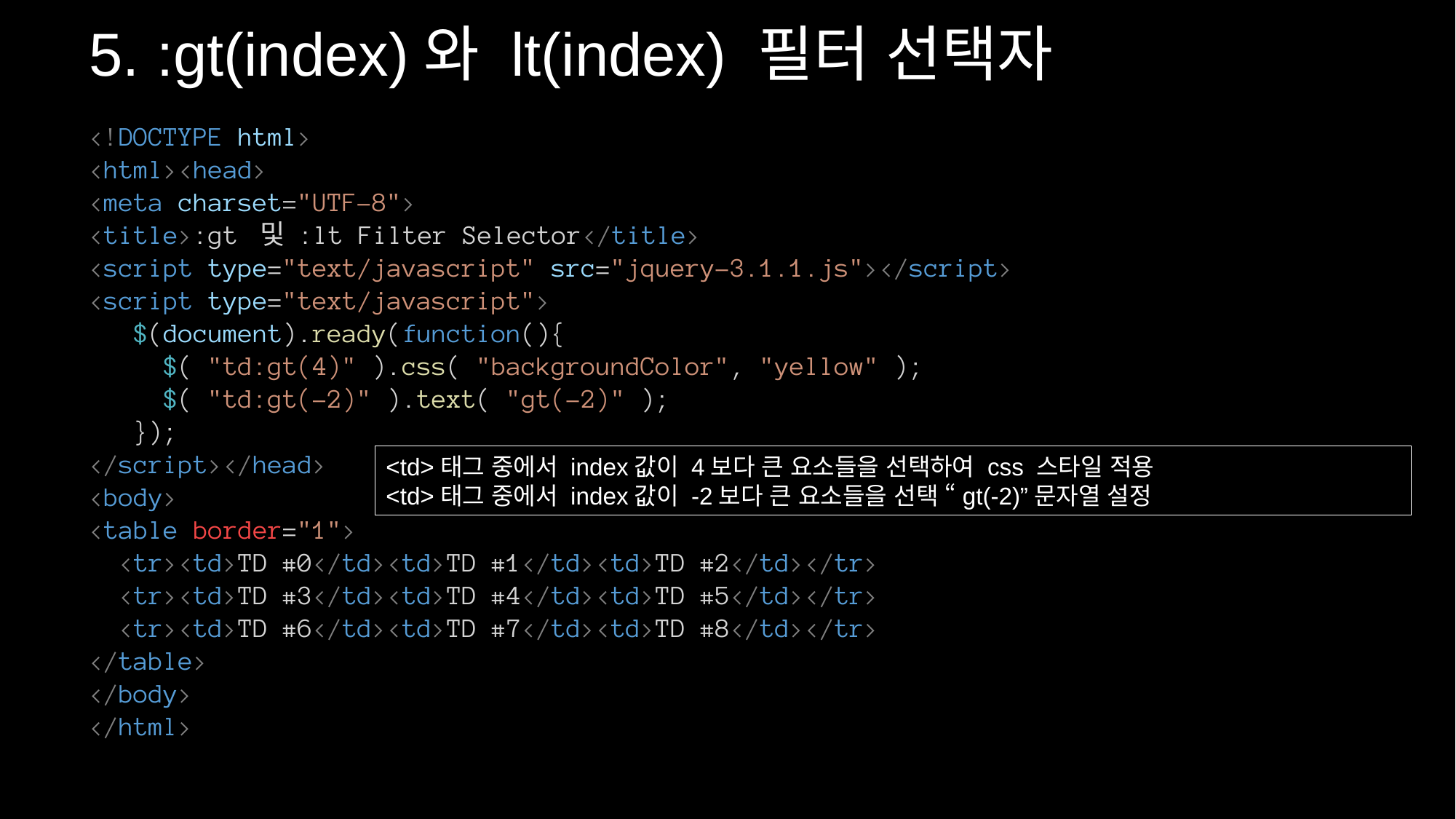

5. :gt(index)와 lt(index) 필터 선택자
<!DOCTYPE html>
<html><head>
<meta charset="UTF-8">
<title>:gt 및 :lt Filter Selector</title>
<script type="text/javascript" src="jquery-3.1.1.js"></script>
<script type="text/javascript">
   $(document).ready(function(){
     $( "td:gt(4)" ).css( "backgroundColor", "yellow" );
     $( "td:gt(-2)" ).text( "gt(-2)" );
   });
</script></head>
<body>
<table border="1">
  <tr><td>TD #0</td><td>TD #1</td><td>TD #2</td></tr>
  <tr><td>TD #3</td><td>TD #4</td><td>TD #5</td></tr>
  <tr><td>TD #6</td><td>TD #7</td><td>TD #8</td></tr>
</table>
</body>
</html>
<td>태그 중에서 index값이 4보다 큰 요소들을 선택하여 css 스타일 적용
<td>태그 중에서 index값이 -2보다 큰 요소들을 선택 “gt(-2)”문자열 설정